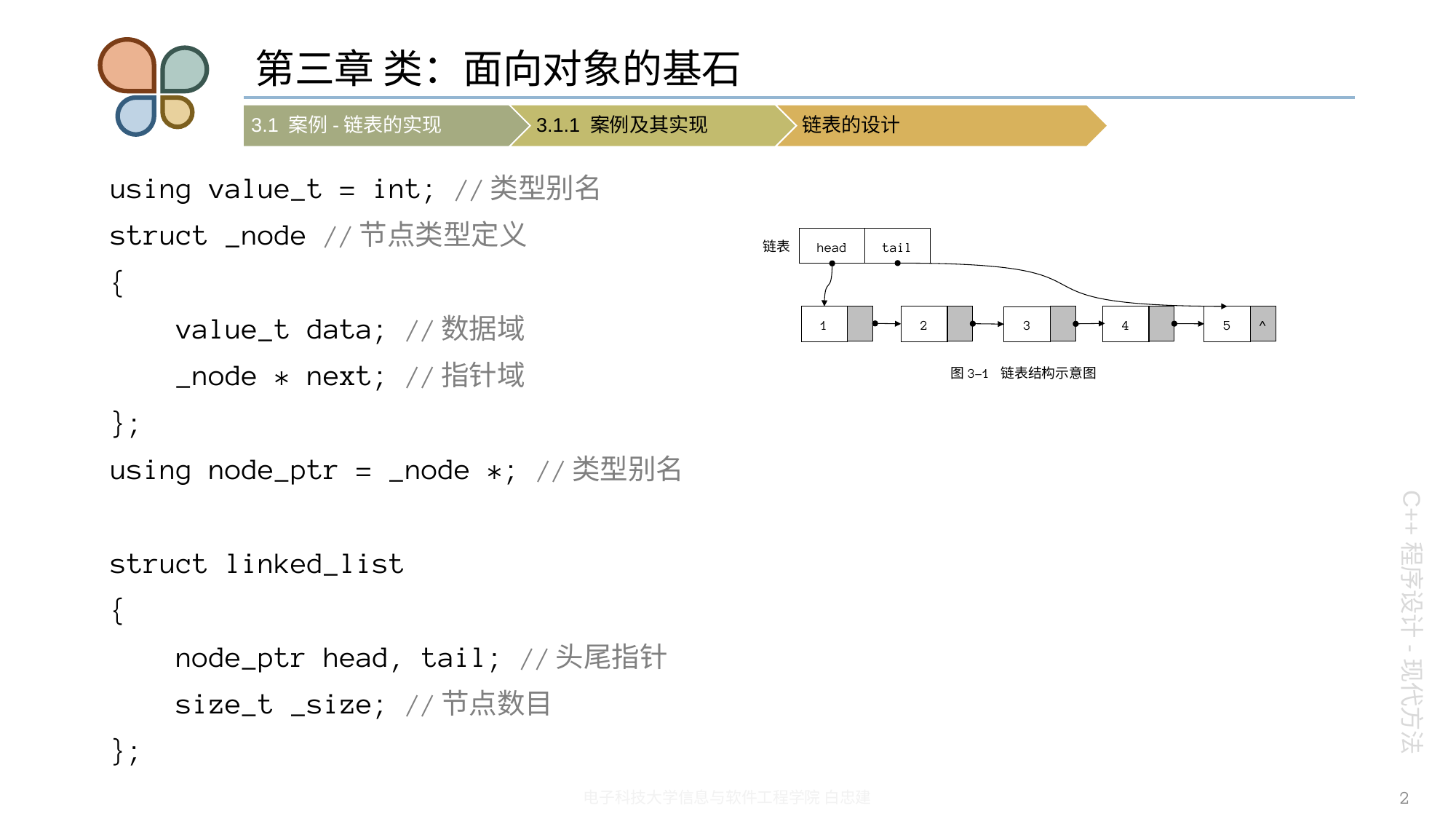

# 第三章 类：面向对象的基石
3.1 案例-链表的实现
3.1.1 案例及其实现
链表的设计
using value_t = int; //类型别名
struct _node //节点类型定义
{
    value_t data; //数据域
    _node * next; //指针域
};
using node_ptr = _node *; //类型别名

struct linked_list
{
    node_ptr head, tail; //头尾指针
    size_t _size; //节点数目
};

链表
tail
head

1

2

4
^
5

3
图3-1 链表结构示意图
2